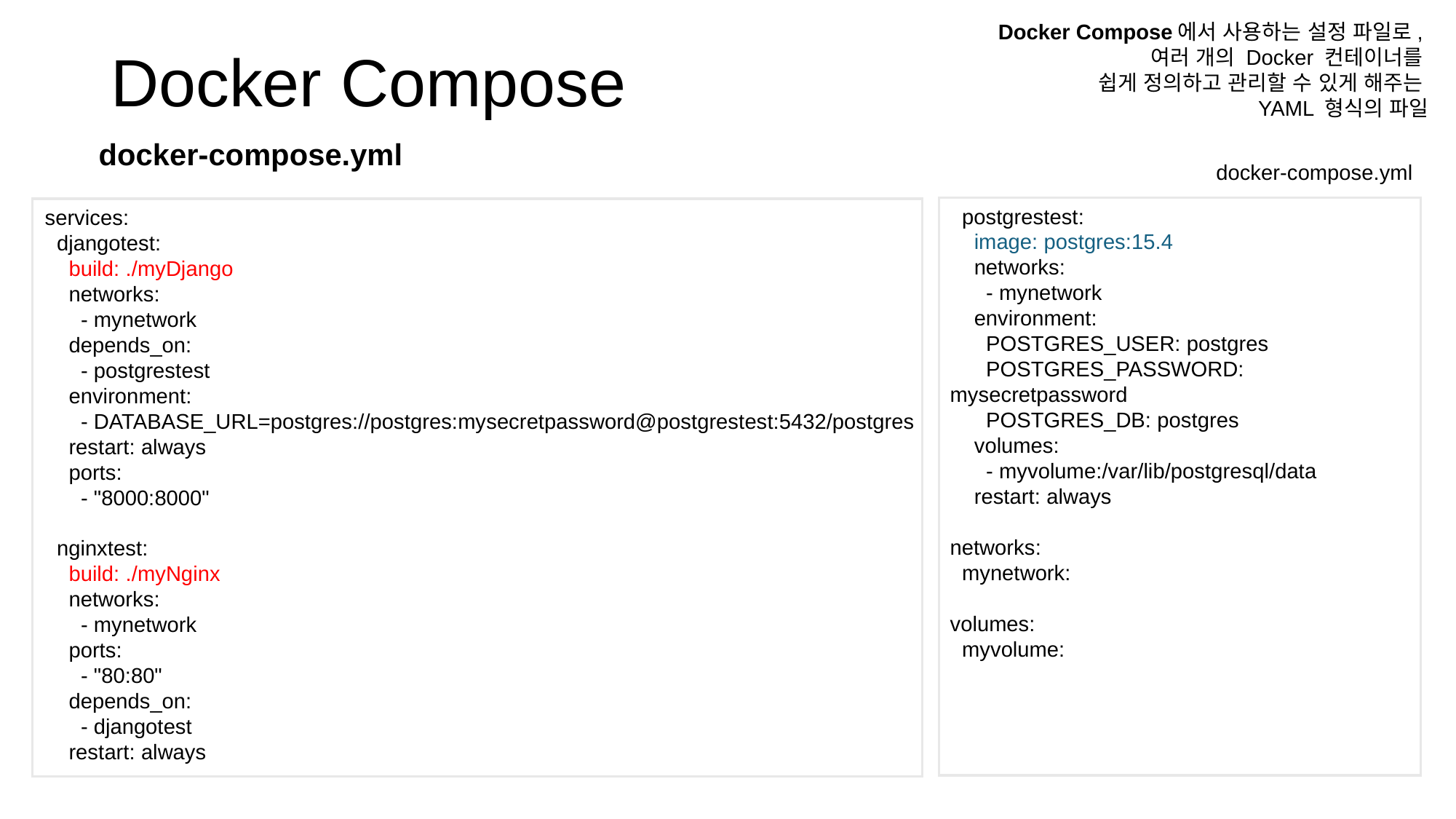

Docker Compose에서 사용하는 설정 파일로,
여러 개의 Docker 컨테이너를
쉽게 정의하고 관리할 수 있게 해주는
YAML 형식의 파일
Docker Compose
docker-compose.yml
 docker-compose.yml
  postgrestest:
    image: postgres:15.4
    networks:
      - mynetwork
    environment:
      POSTGRES_USER: postgres
      POSTGRES_PASSWORD: mysecretpassword
      POSTGRES_DB: postgres
    volumes:
      - myvolume:/var/lib/postgresql/data
    restart: always

networks:
  mynetwork:

volumes:
  myvolume:

services:
  djangotest:
    build: ./myDjango
    networks:
      - mynetwork
    depends_on:
      - postgrestest
    environment:
      - DATABASE_URL=postgres://postgres:mysecretpassword@postgrestest:5432/postgres
    restart: always
    ports:
      - "8000:8000"

  nginxtest:
    build: ./myNginx
    networks:
      - mynetwork
    ports:
      - "80:80"
    depends_on:
      - djangotest
    restart: always